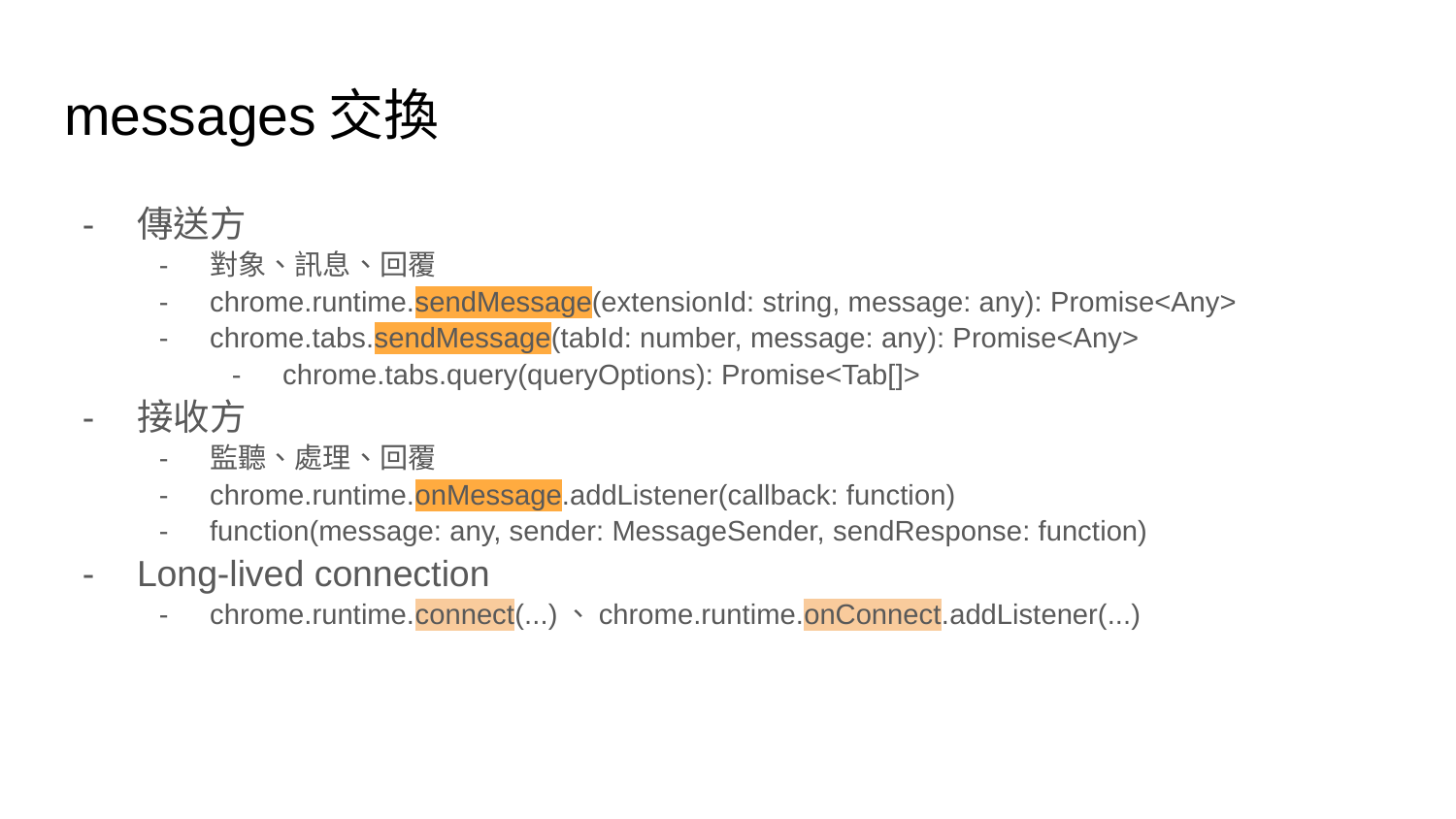

# messages交換
傳送方
對象、訊息、回覆
chrome.runtime.sendMessage(extensionId: string, message: any): Promise<Any>
chrome.tabs.sendMessage(tabId: number, message: any): Promise<Any>
chrome.tabs.query(queryOptions): Promise<Tab[]>
接收方
監聽、處理、回覆
chrome.runtime.onMessage.addListener(callback: function)
function(message: any, sender: MessageSender, sendResponse: function)
Long-lived connection
chrome.runtime.connect(...)、chrome.runtime.onConnect.addListener(...)